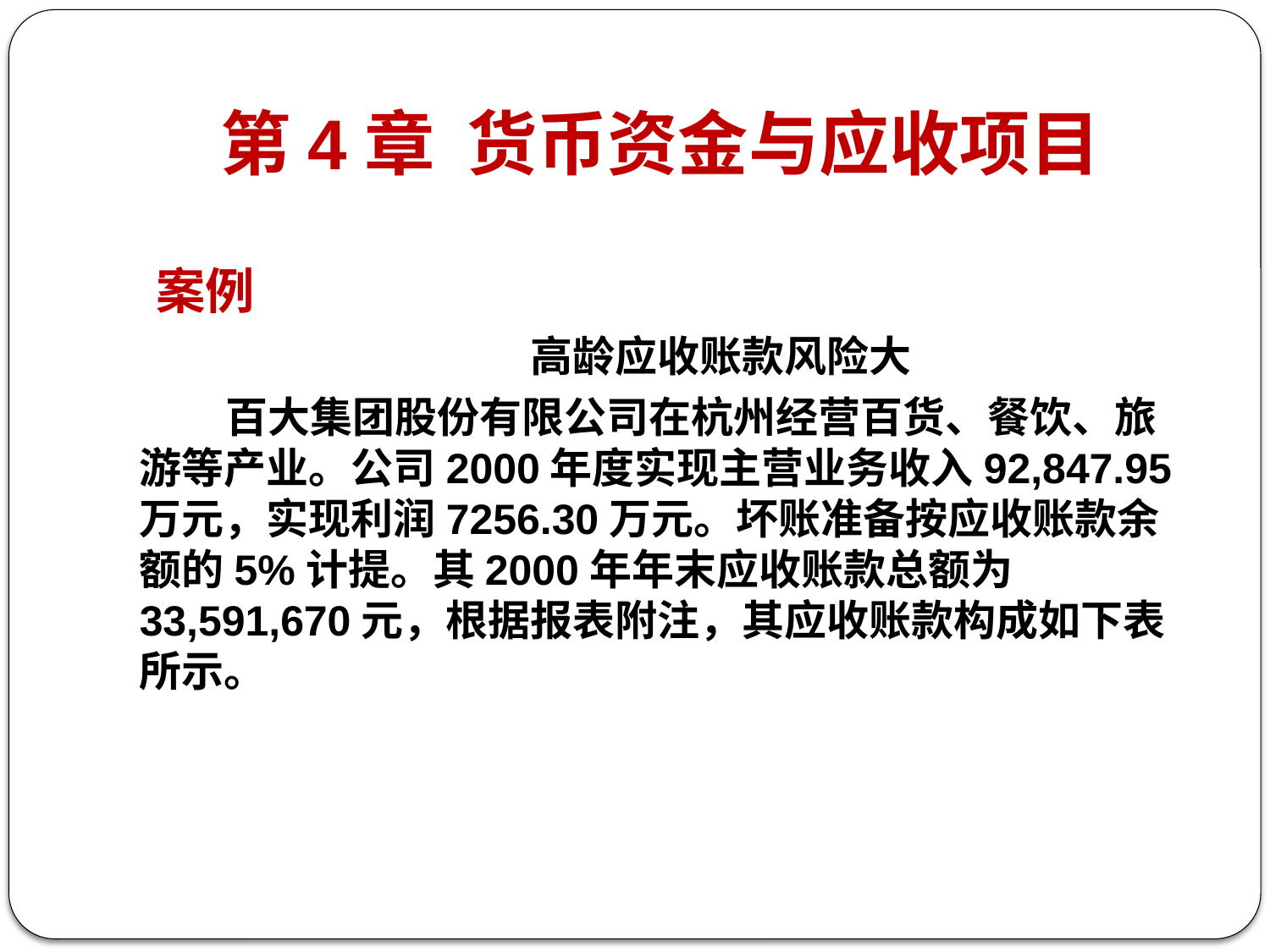

# 第4章  货币资金与应收项目

 案例
                                        高龄应收账款风险大
        百大集团股份有限公司在杭州经营百货、餐饮、旅游等产业。公司2000年度实现主营业务收入92,847.95万元，实现利润7256.30万元。坏账准备按应收账款余额的5%计提。其2000年年末应收账款总额为33,591,670元，根据报表附注，其应收账款构成如下表所示。